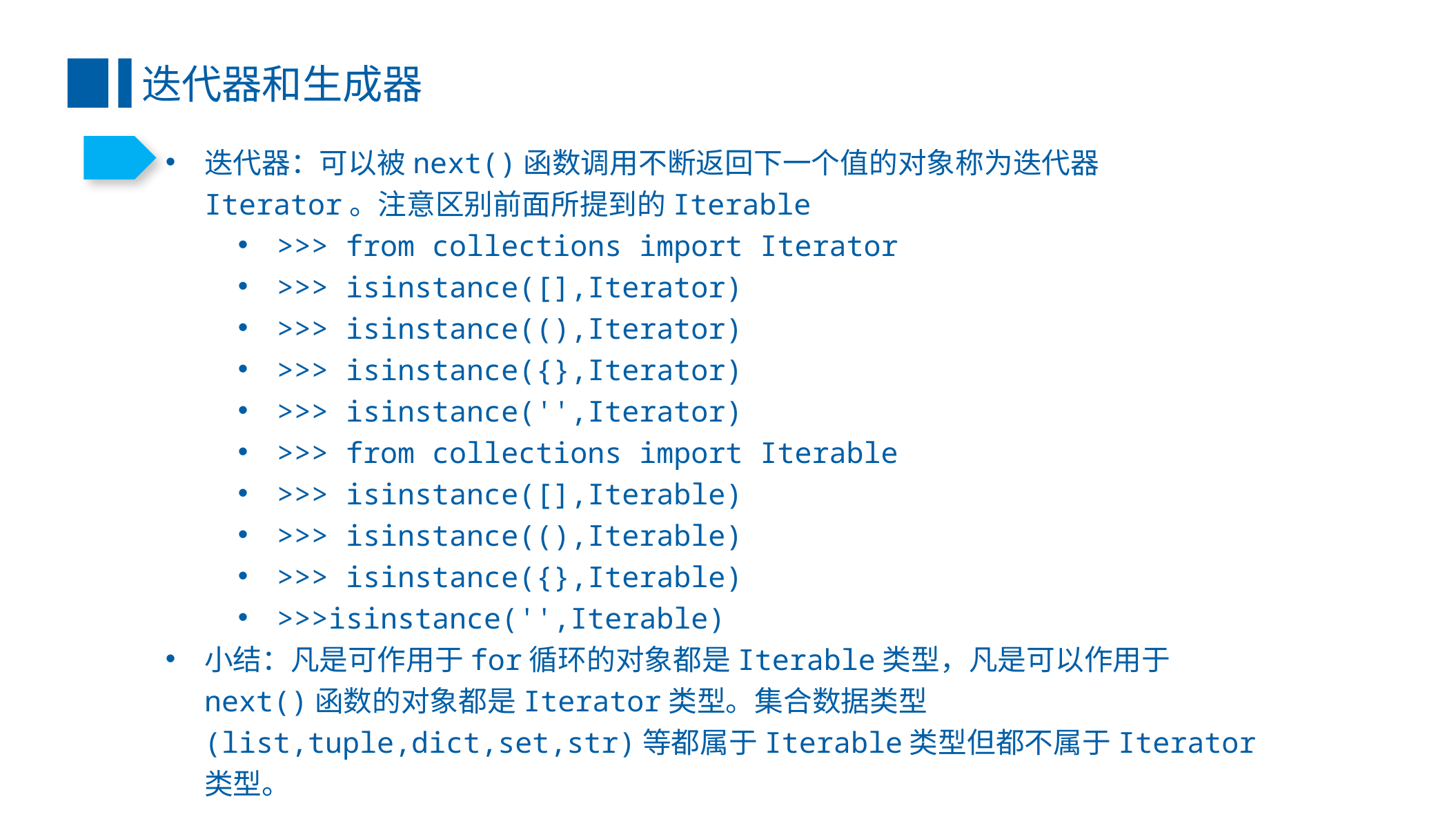

迭代器和生成器

迭代器：可以被next()函数调用不断返回下一个值的对象称为迭代器Iterator。注意区别前面所提到的Iterable
>>> from collections import Iterator
>>> isinstance([],Iterator)
>>> isinstance((),Iterator)
>>> isinstance({},Iterator)
>>> isinstance('',Iterator)
>>> from collections import Iterable
>>> isinstance([],Iterable)
>>> isinstance((),Iterable)
>>> isinstance({},Iterable)
>>>isinstance('',Iterable)
小结：凡是可作用于for循环的对象都是Iterable类型，凡是可以作用于next()函数的对象都是Iterator类型。集合数据类型(list,tuple,dict,set,str)等都属于Iterable类型但都不属于Iterator类型。